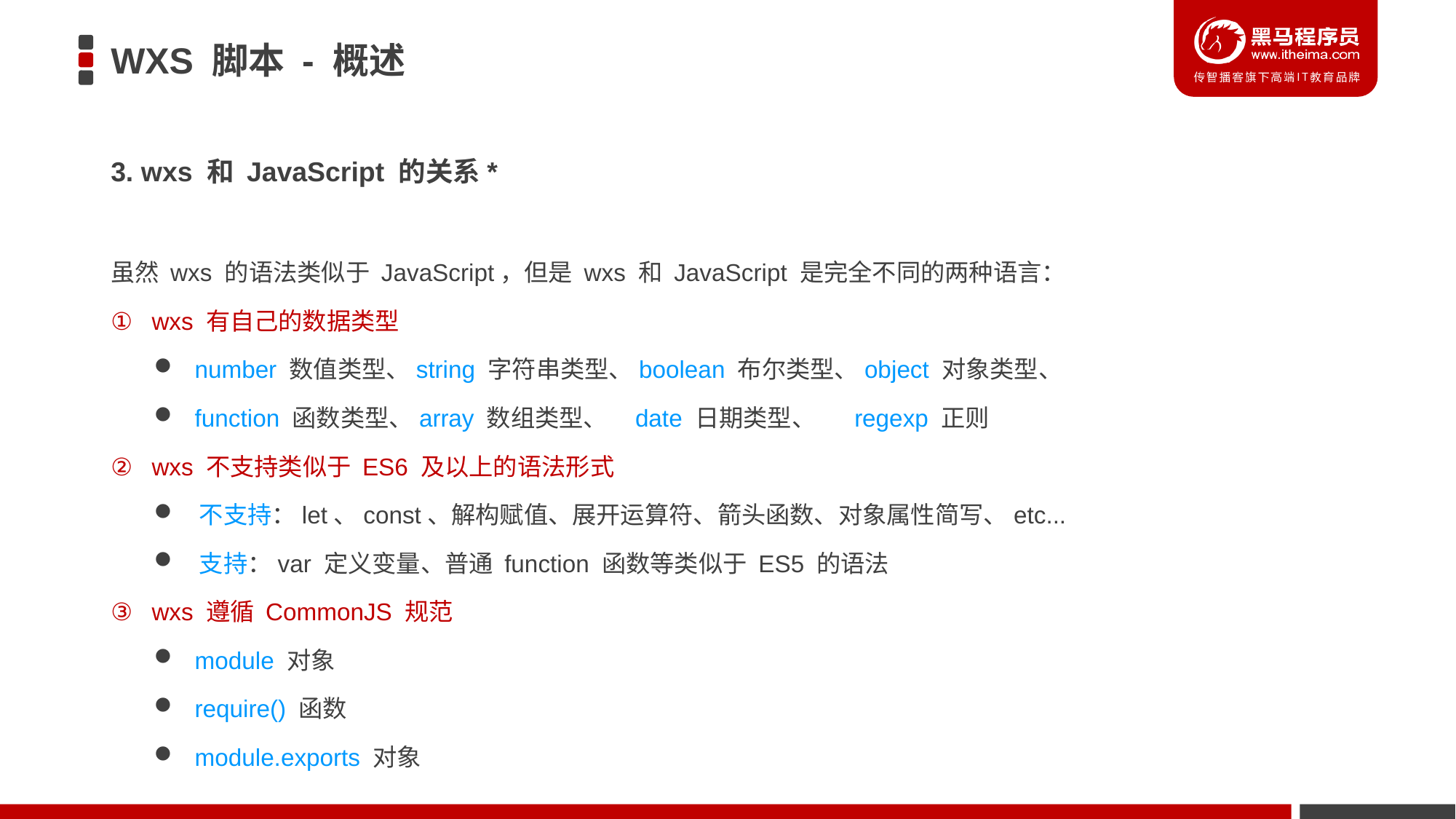

# WXS 脚本 - 概述
3. wxs 和 JavaScript 的关系*
虽然 wxs 的语法类似于 JavaScript，但是 wxs 和 JavaScript 是完全不同的两种语言：
wxs 有自己的数据类型
 number 数值类型、string 字符串类型、boolean 布尔类型、object 对象类型、
 function 函数类型、array 数组类型、    date 日期类型、      regexp 正则
wxs 不支持类似于 ES6 及以上的语法形式
 不支持：let、const、解构赋值、展开运算符、箭头函数、对象属性简写、etc...
 支持：var 定义变量、普通 function 函数等类似于 ES5 的语法
wxs 遵循 CommonJS 规范
 module 对象
 require() 函数
 module.exports 对象